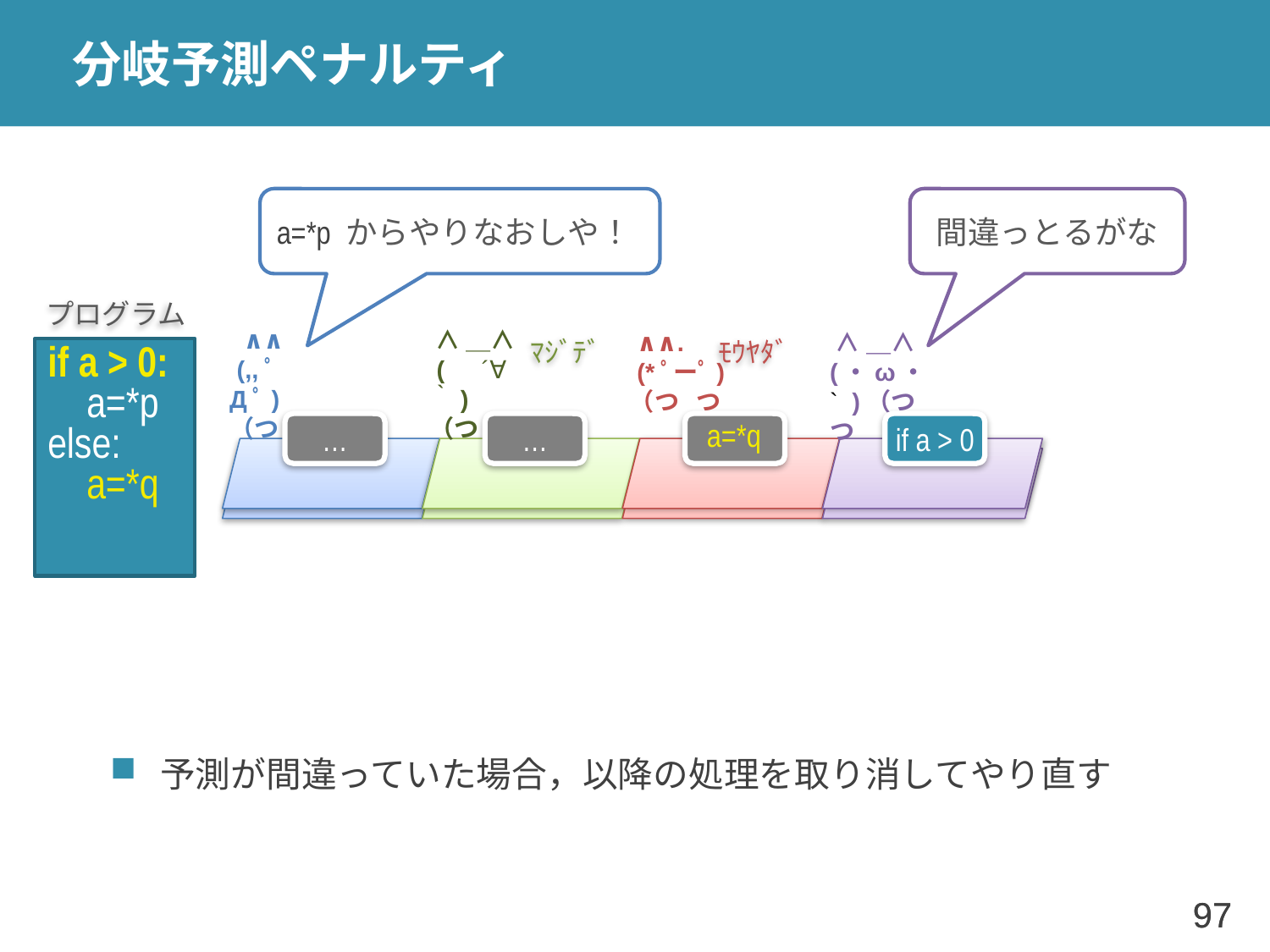

# 分岐予測ペナルティ
a=*p からやりなおしや！
間違っとるがな
プログラム
ﾏｼﾞﾃﾞ
ﾓｳﾔﾀﾞ
  ∧∧
 (,,ﾟДﾟ)
（つ   つ
 ∧＿∧
 (　´∀｀)
（つ    つ
 ∧∧.
 (*ﾟーﾟ)（つ   つ
 ∧＿∧
(・ω・`  )（つ    つ
if a > 0:
    a=*p
else:
    a=*q
…
…
 a=*q
if a > 0

予測が間違っていた場合，以降の処理を取り消してやり直す